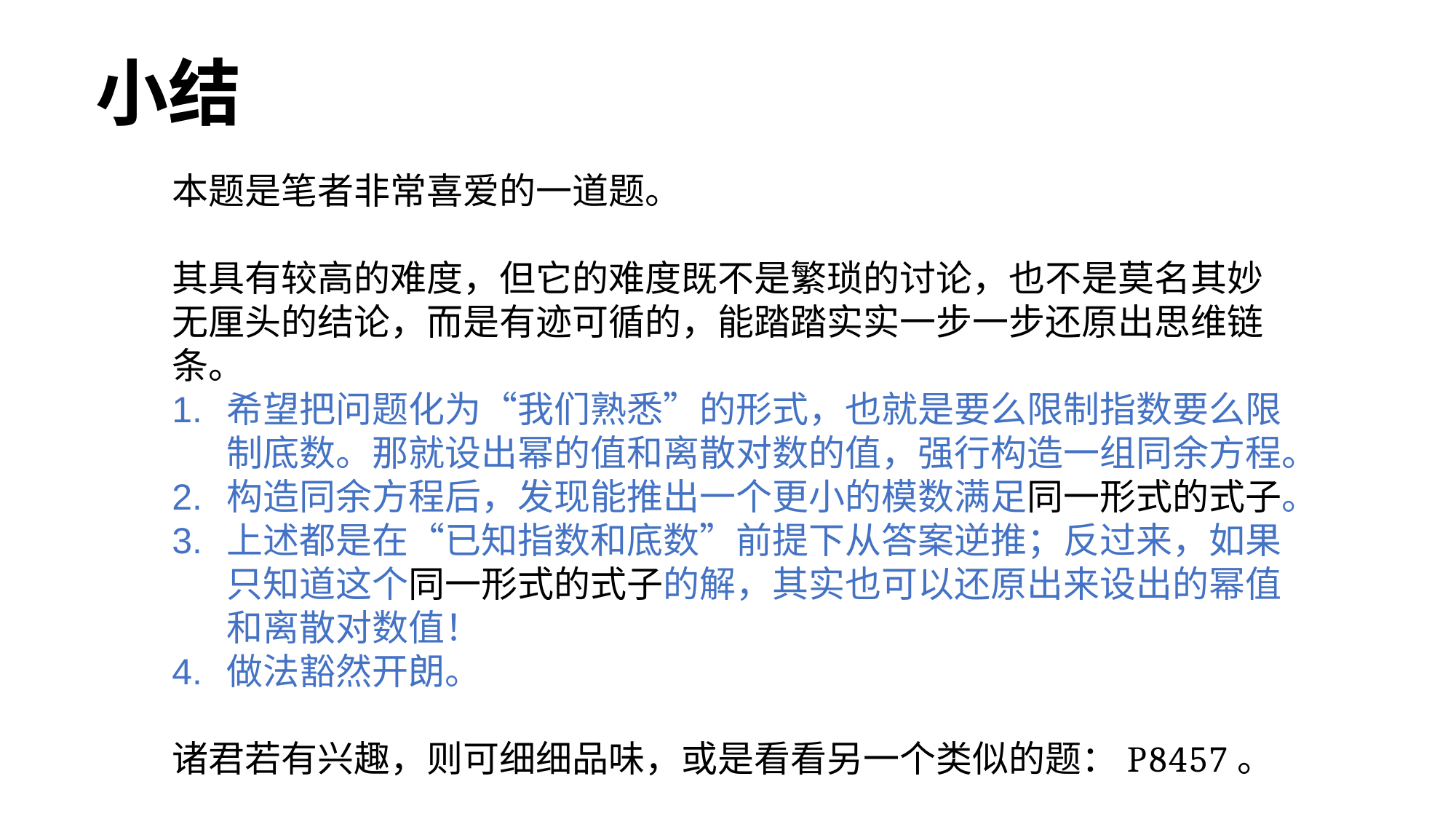

小结
本题是笔者非常喜爱的一道题。

其具有较高的难度，但它的难度既不是繁琐的讨论，也不是莫名其妙无厘头的结论，而是有迹可循的，能踏踏实实一步一步还原出思维链条。
希望把问题化为“我们熟悉”的形式，也就是要么限制指数要么限制底数。那就设出幂的值和离散对数的值，强行构造一组同余方程。
构造同余方程后，发现能推出一个更小的模数满足同一形式的式子。
上述都是在“已知指数和底数”前提下从答案逆推；反过来，如果只知道这个同一形式的式子的解，其实也可以还原出来设出的幂值和离散对数值！
做法豁然开朗。

诸君若有兴趣，则可细细品味，或是看看另一个类似的题：P8457。